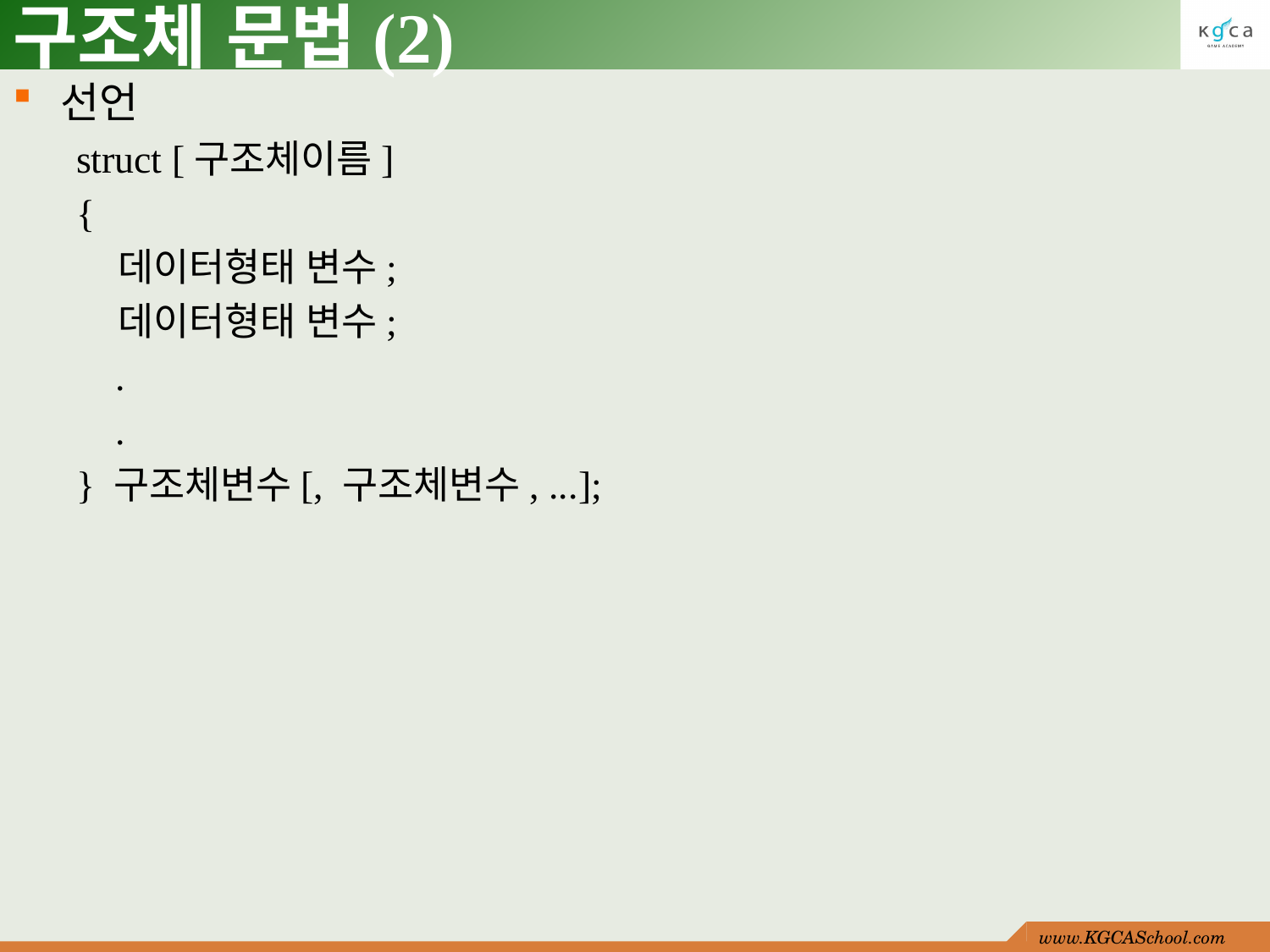

# 구조체 문법(2)
선언
struct [구조체이름]
{
   데이터형태 변수;
   데이터형태 변수;
    .
    .
} 구조체변수[, 구조체변수, ...];